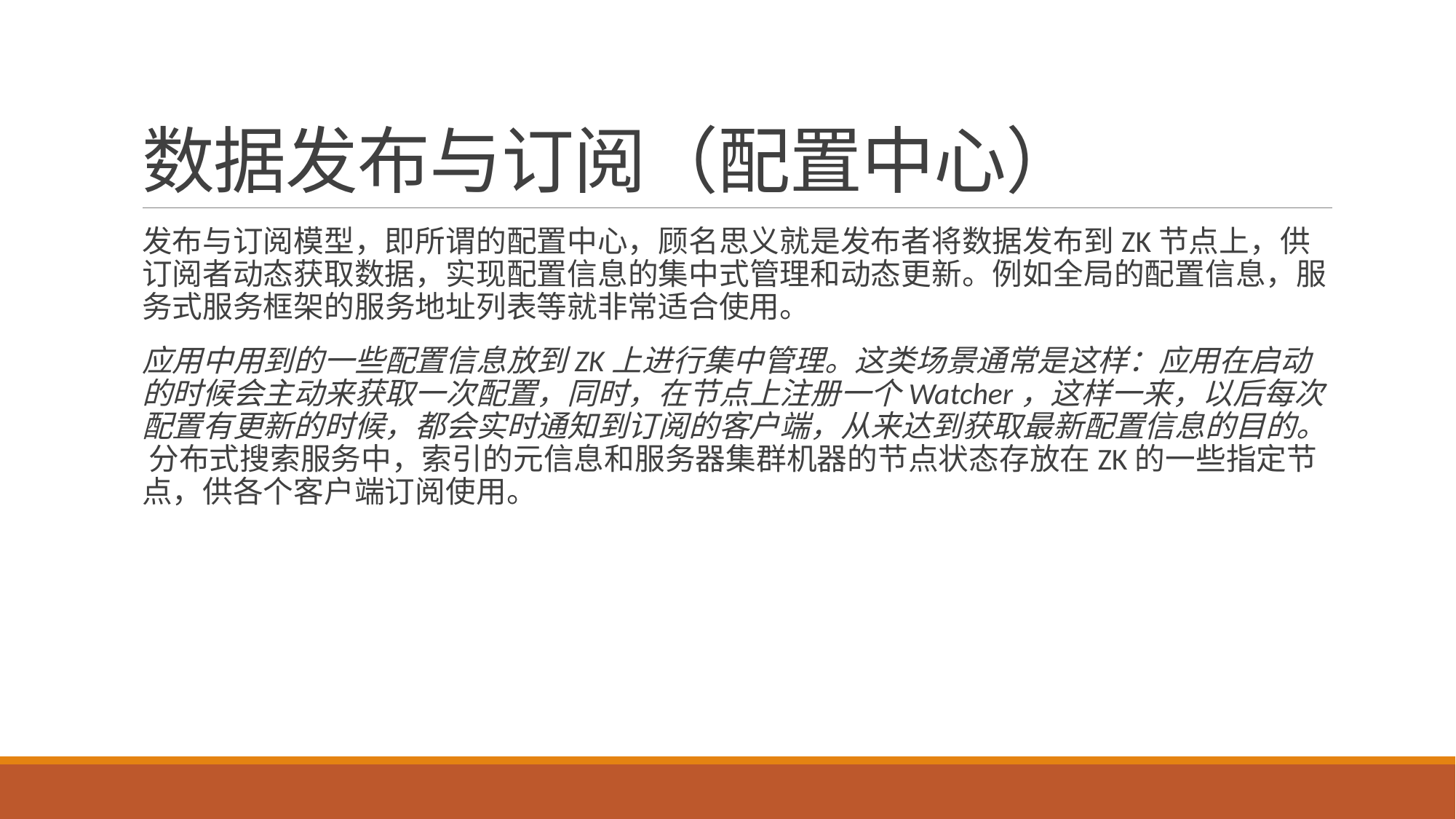

# 数据发布与订阅（配置中心）
发布与订阅模型，即所谓的配置中心，顾名思义就是发布者将数据发布到ZK节点上，供订阅者动态获取数据，实现配置信息的集中式管理和动态更新。例如全局的配置信息，服务式服务框架的服务地址列表等就非常适合使用。
应用中用到的一些配置信息放到ZK上进行集中管理。这类场景通常是这样：应用在启动的时候会主动来获取一次配置，同时，在节点上注册一个Watcher，这样一来，以后每次配置有更新的时候，都会实时通知到订阅的客户端，从来达到获取最新配置信息的目的。 分布式搜索服务中，索引的元信息和服务器集群机器的节点状态存放在ZK的一些指定节点，供各个客户端订阅使用。